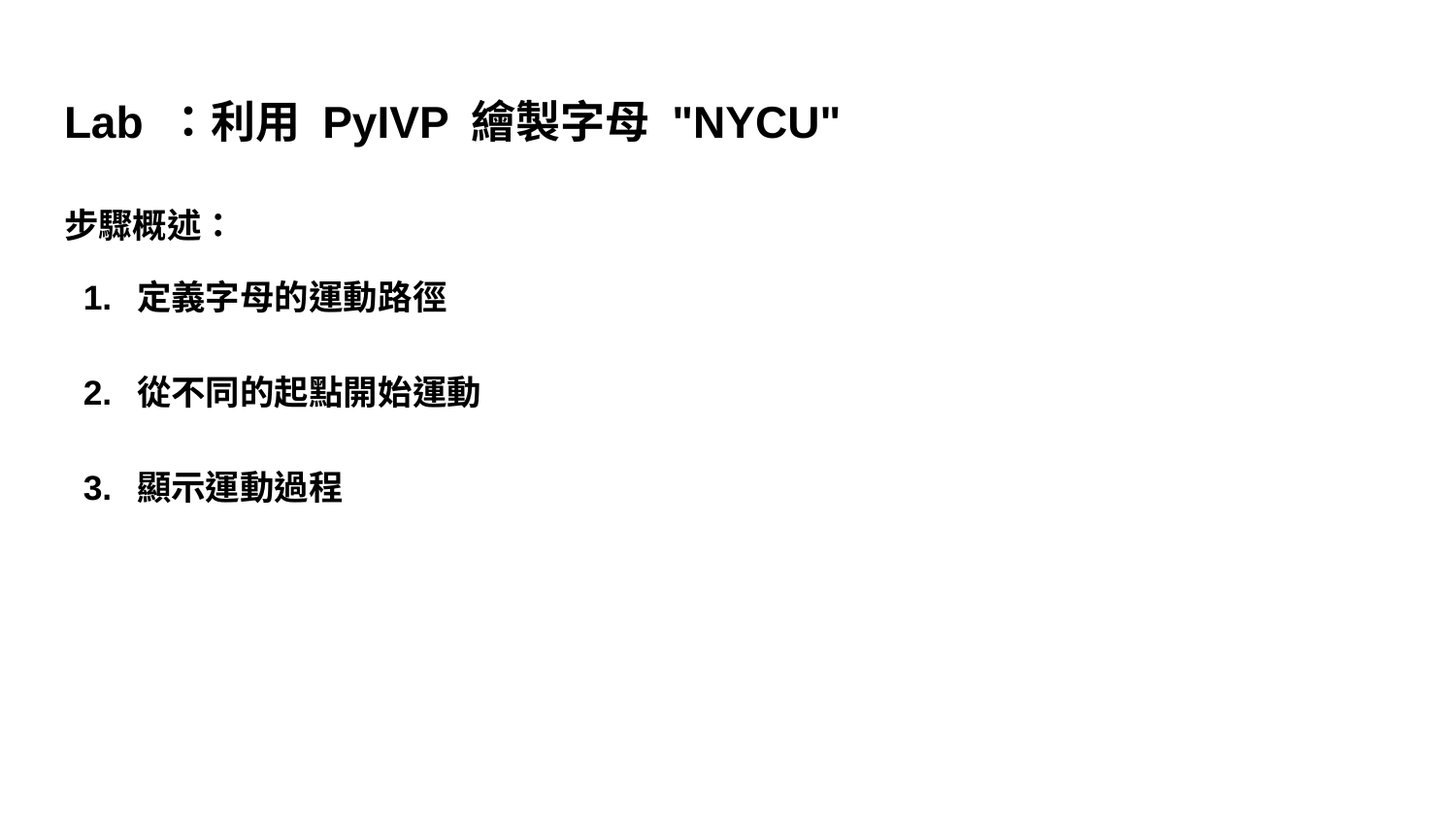

# Lab ：利用 PyIVP 繪製字母 "NYCU"

步驟概述：
定義字母的運動路徑
從不同的起點開始運動
顯示運動過程